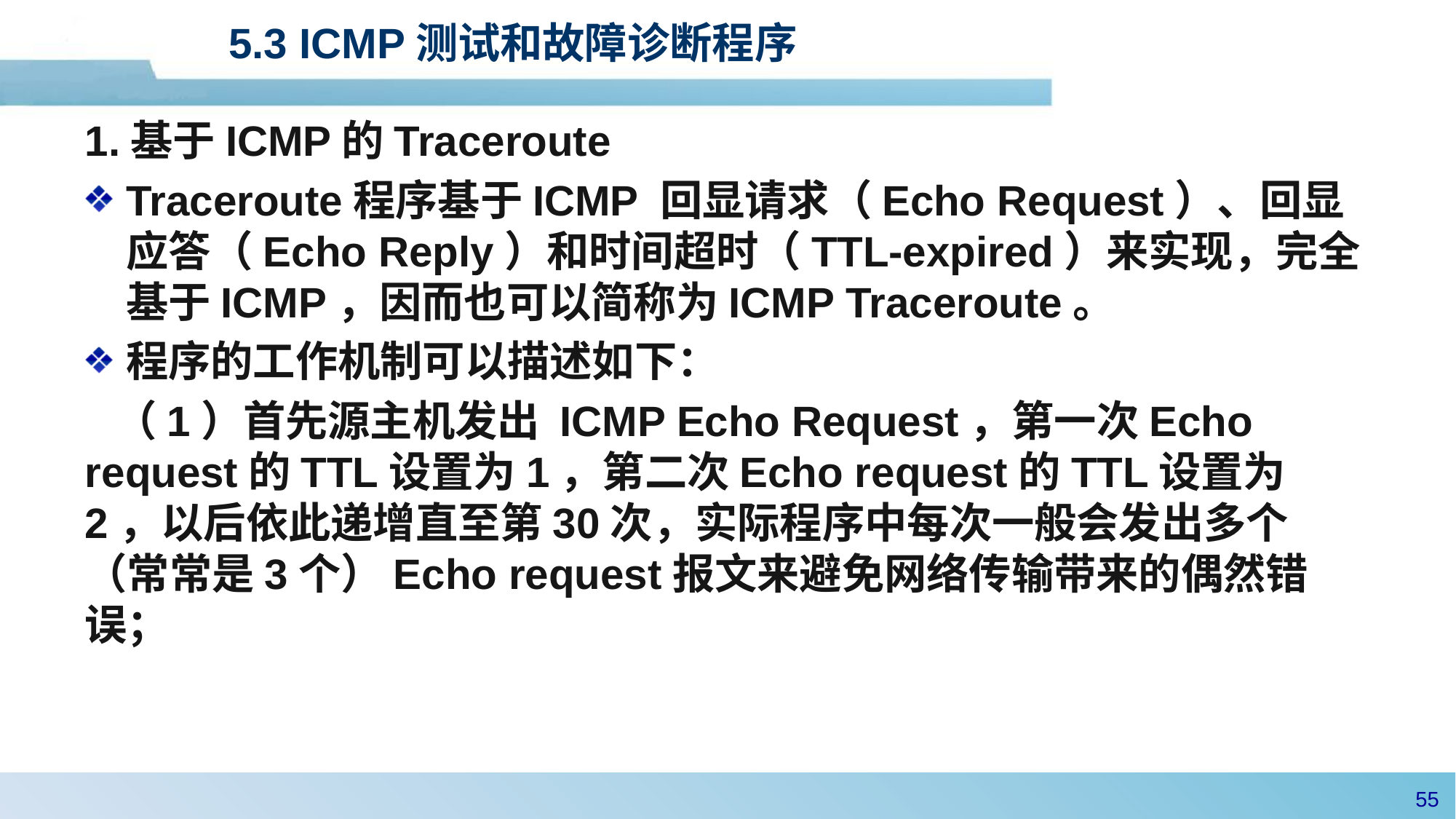

5.3 ICMP测试和故障诊断程序
1.基于ICMP的Traceroute
Traceroute程序基于ICMP 回显请求（Echo Request）、回显应答（Echo Reply）和时间超时（TTL-expired）来实现，完全基于ICMP，因而也可以简称为ICMP Traceroute。
程序的工作机制可以描述如下：
  （1）首先源主机发出 ICMP Echo Request，第一次Echo request的TTL设置为1，第二次Echo request的TTL设置为2，以后依此递增直至第30次，实际程序中每次一般会发出多个（常常是3个）Echo request报文来避免网络传输带来的偶然错误；
55